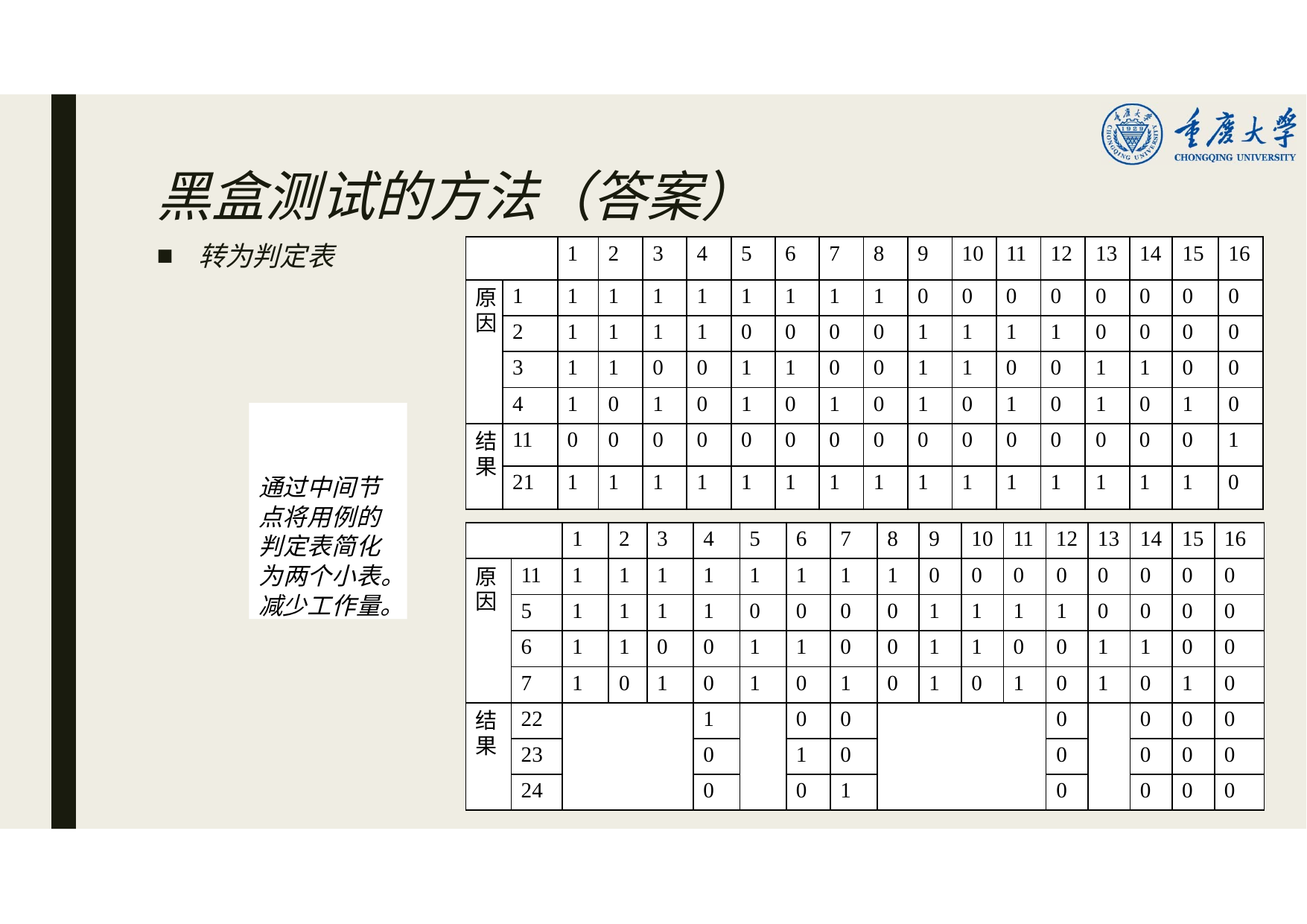

# 黑盒测试的方法（答案）
|  |  | 1 | 2 | 3 | 4 | 5 | 6 | 7 | 8 | 9 | 10 | 11 | 12 | 13 | 14 | 15 | 16 |
| --- | --- | --- | --- | --- | --- | --- | --- | --- | --- | --- | --- | --- | --- | --- | --- | --- | --- |
| 原 因 | 1 | 1 | 1 | 1 | 1 | 1 | 1 | 1 | 1 | 0 | 0 | 0 | 0 | 0 | 0 | 0 | 0 |
|  | 2 | 1 | 1 | 1 | 1 | 0 | 0 | 0 | 0 | 1 | 1 | 1 | 1 | 0 | 0 | 0 | 0 |
|  | 3 | 1 | 1 | 0 | 0 | 1 | 1 | 0 | 0 | 1 | 1 | 0 | 0 | 1 | 1 | 0 | 0 |
|  | 4 | 1 | 0 | 1 | 0 | 1 | 0 | 1 | 0 | 1 | 0 | 1 | 0 | 1 | 0 | 1 | 0 |
| 结 果 | 11 | 0 | 0 | 0 | 0 | 0 | 0 | 0 | 0 | 0 | 0 | 0 | 0 | 0 | 0 | 0 | 1 |
|  | 21 | 1 | 1 | 1 | 1 | 1 | 1 | 1 | 1 | 1 | 1 | 1 | 1 | 1 | 1 | 1 | 0 |
转为判定表

通过中间节 点将用例的 判定表简化 为两个小表。 减少工作量。
|  |  | 1 | 2 | 3 | 4 | 5 | 6 | 7 | 8 | 9 | 10 | 11 | 12 | 13 | 14 | 15 | 16 |
| --- | --- | --- | --- | --- | --- | --- | --- | --- | --- | --- | --- | --- | --- | --- | --- | --- | --- |
| 原 因 | 11 | 1 | 1 | 1 | 1 | 1 | 1 | 1 | 1 | 0 | 0 | 0 | 0 | 0 | 0 | 0 | 0 |
|  | 5 | 1 | 1 | 1 | 1 | 0 | 0 | 0 | 0 | 1 | 1 | 1 | 1 | 0 | 0 | 0 | 0 |
|  | 6 | 1 | 1 | 0 | 0 | 1 | 1 | 0 | 0 | 1 | 1 | 0 | 0 | 1 | 1 | 0 | 0 |
|  | 7 | 1 | 0 | 1 | 0 | 1 | 0 | 1 | 0 | 1 | 0 | 1 | 0 | 1 | 0 | 1 | 0 |
| 结 果 | 22 |  |  |  | 1 |  | 0 | 0 |  |  |  |  | 0 |  | 0 | 0 | 0 |
|  | 23 |  |  |  | 0 |  | 1 | 0 |  |  |  |  | 0 |  | 0 | 0 | 0 |
|  | 24 |  |  |  | 0 |  | 0 | 1 |  |  |  |  | 0 |  | 0 | 0 | 0 |